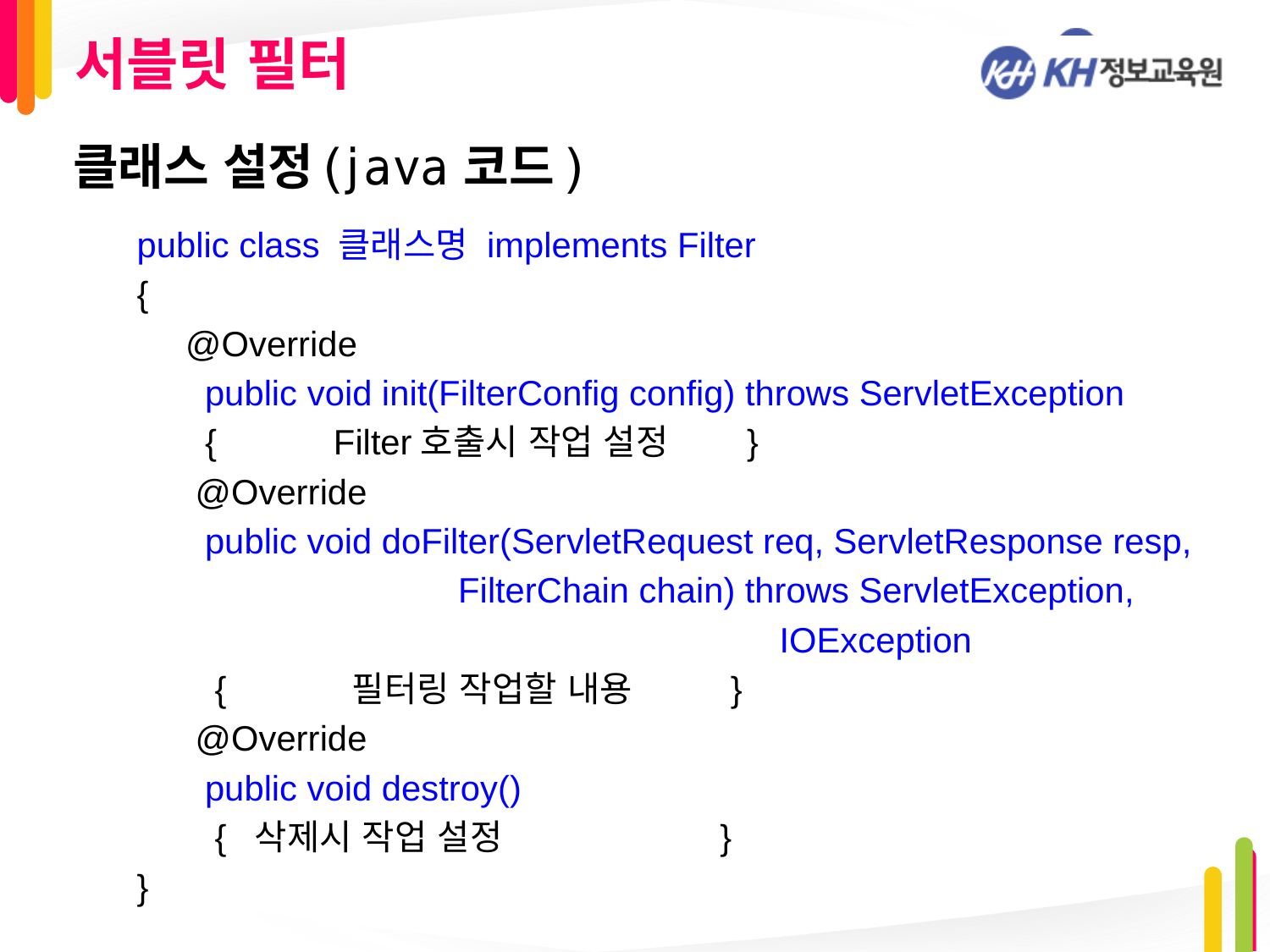

# 서블릿 필터
클래스 설정(java코드)
  public class 클래스명 implements Filter
  {
       @Override
         public void init(FilterConfig config) throws ServletException
         {            Filter호출시 작업 설정       }
        @Override
         public void doFilter(ServletRequest req, ServletResponse resp,
                                   FilterChain chain) throws ServletException,
                                                                    IOException
          {            필터링 작업할 내용         }
        @Override
         public void destroy()
          {  삭제시 작업 설정                     }
  }